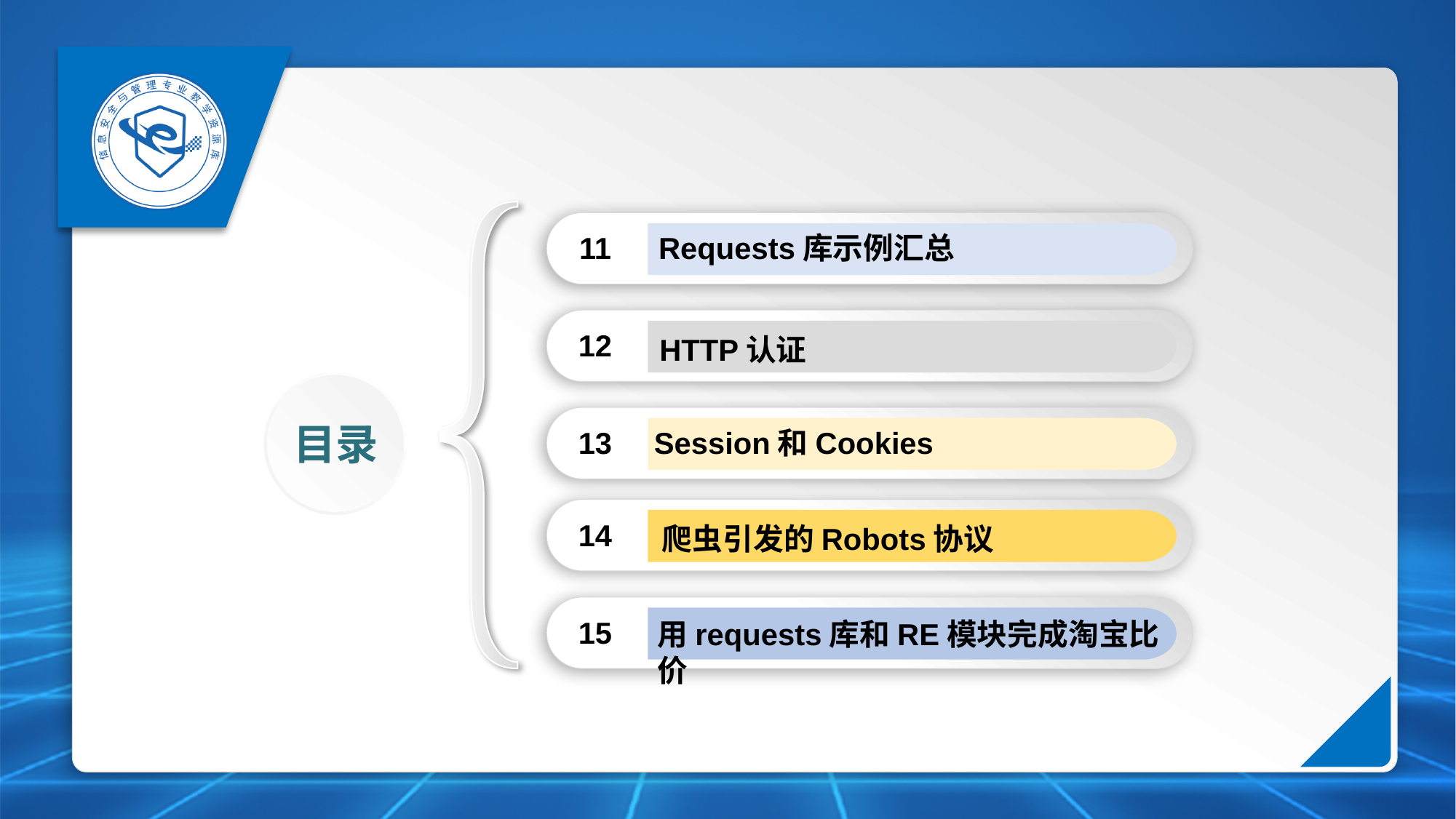

11
Requests库示例汇总

12
HTTP认证

13
Session和Cookies
目录

14
爬虫引发的Robots协议

15
用requests库和RE模块完成淘宝比价